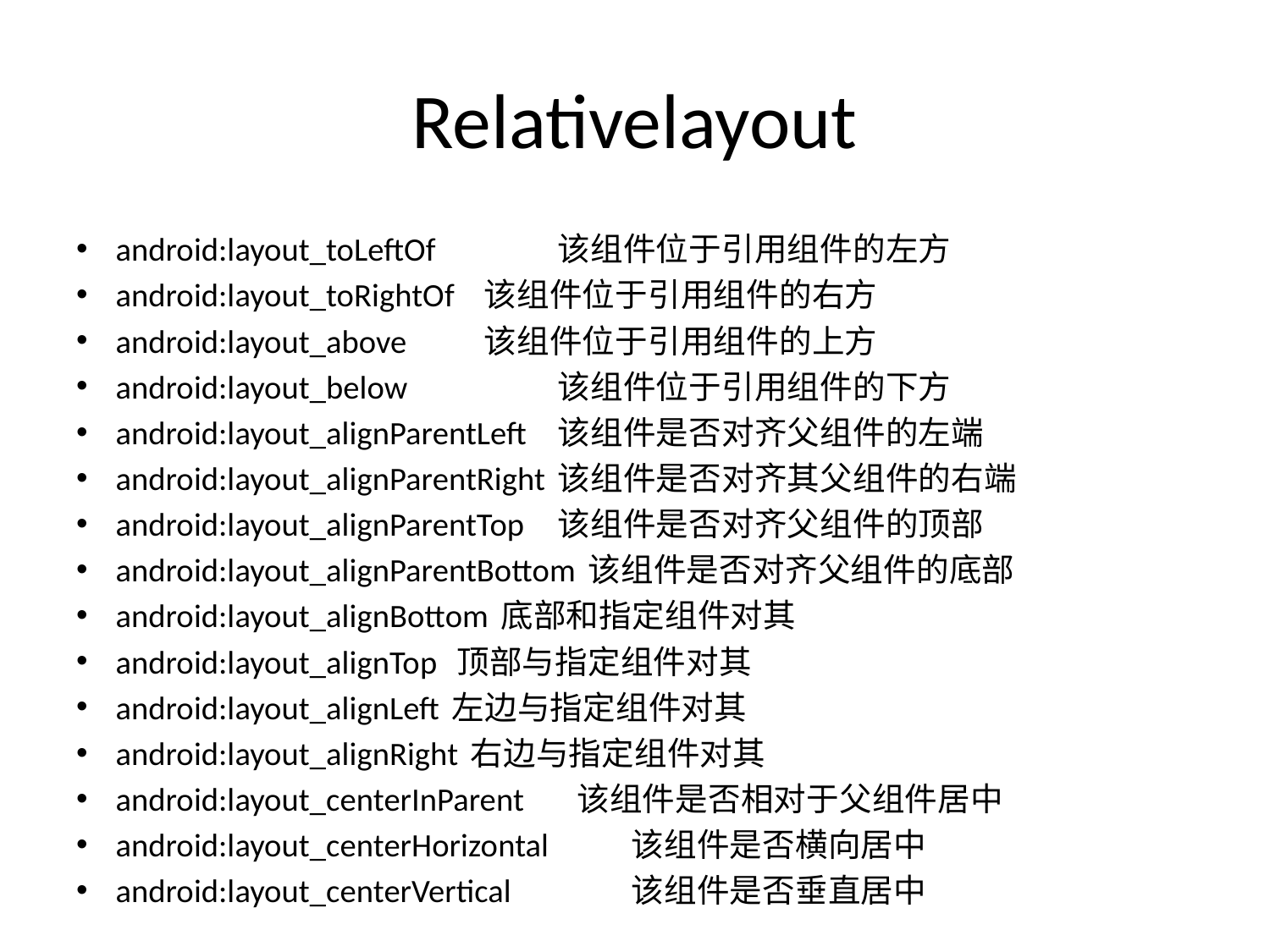

# Relativelayout
android:layout_toLeftOf 	 	该组件位于引用组件的左方
android:layout_toRightOf 		该组件位于引用组件的右方
android:layout_above 			该组件位于引用组件的上方
android:layout_below 		    	该组件位于引用组件的下方
android:layout_alignParentLeft  	该组件是否对齐父组件的左端
android:layout_alignParentRight 	该组件是否对齐其父组件的右端
android:layout_alignParentTop   	该组件是否对齐父组件的顶部
android:layout_alignParentBottom 该组件是否对齐父组件的底部
android:layout_alignBottom 底部和指定组件对其
android:layout_alignTop  顶部与指定组件对其
android:layout_alignLeft 左边与指定组件对其
android:layout_alignRight 右边与指定组件对其
android:layout_centerInParent 	  该组件是否相对于父组件居中
android:layout_centerHorizontal   	该组件是否横向居中
android:layout_centerVertical 	  	该组件是否垂直居中